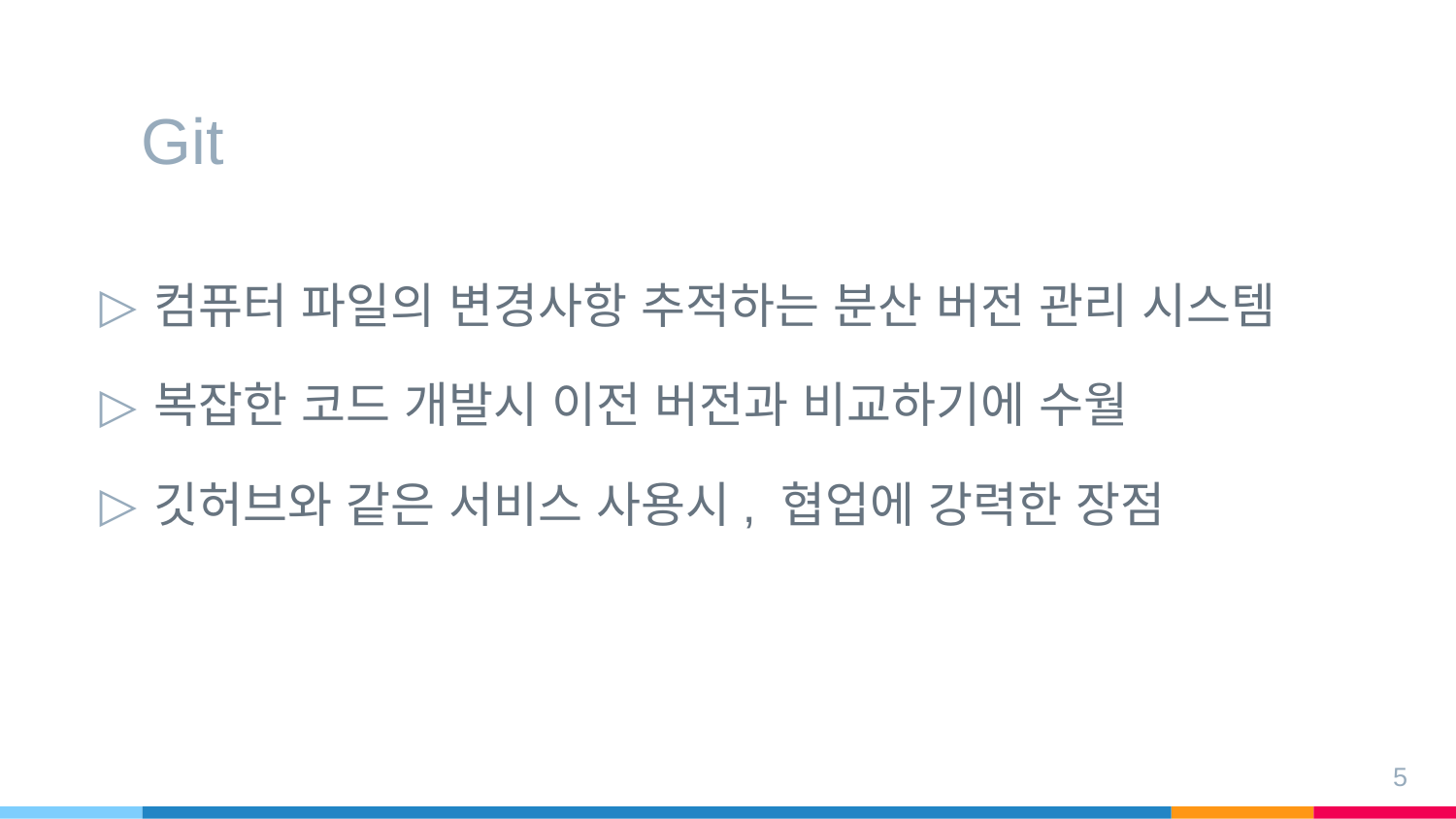

# Git
컴퓨터 파일의 변경사항 추적하는 분산 버전 관리 시스템
복잡한 코드 개발시 이전 버전과 비교하기에 수월
깃허브와 같은 서비스 사용시, 협업에 강력한 장점
5